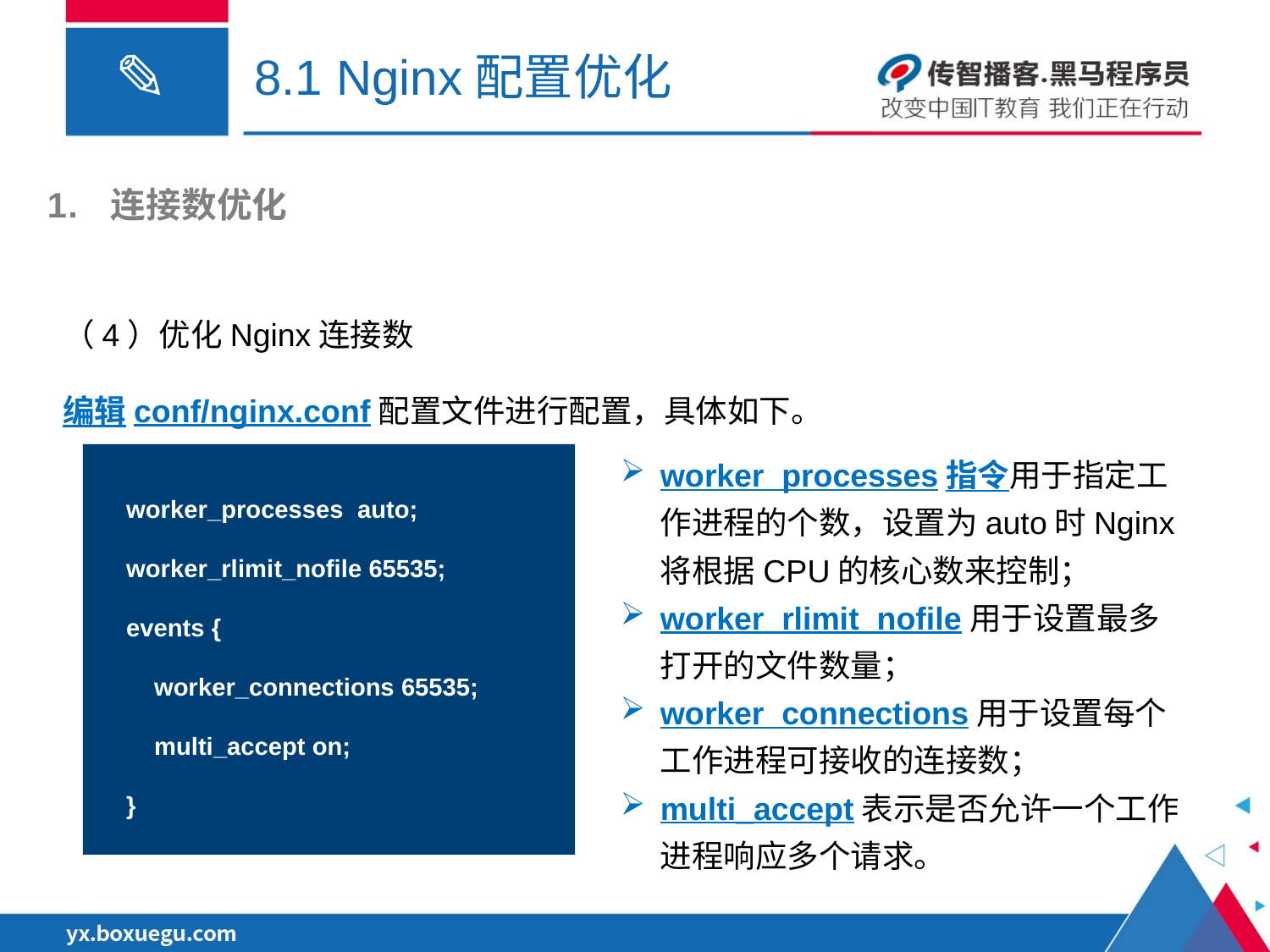

# 8.1 Nginx配置优化
连接数优化
（4）优化Nginx连接数
编辑conf/nginx.conf配置文件进行配置，具体如下。
worker_processes指令用于指定工作进程的个数，设置为auto时Nginx将根据CPU的核心数来控制；
worker_rlimit_nofile用于设置最多打开的文件数量；
worker_connections用于设置每个工作进程可接收的连接数；
multi_accept表示是否允许一个工作进程响应多个请求。

worker_processes  auto;
worker_rlimit_nofile 65535;
events {
    worker_connections 65535;
    multi_accept on;
}